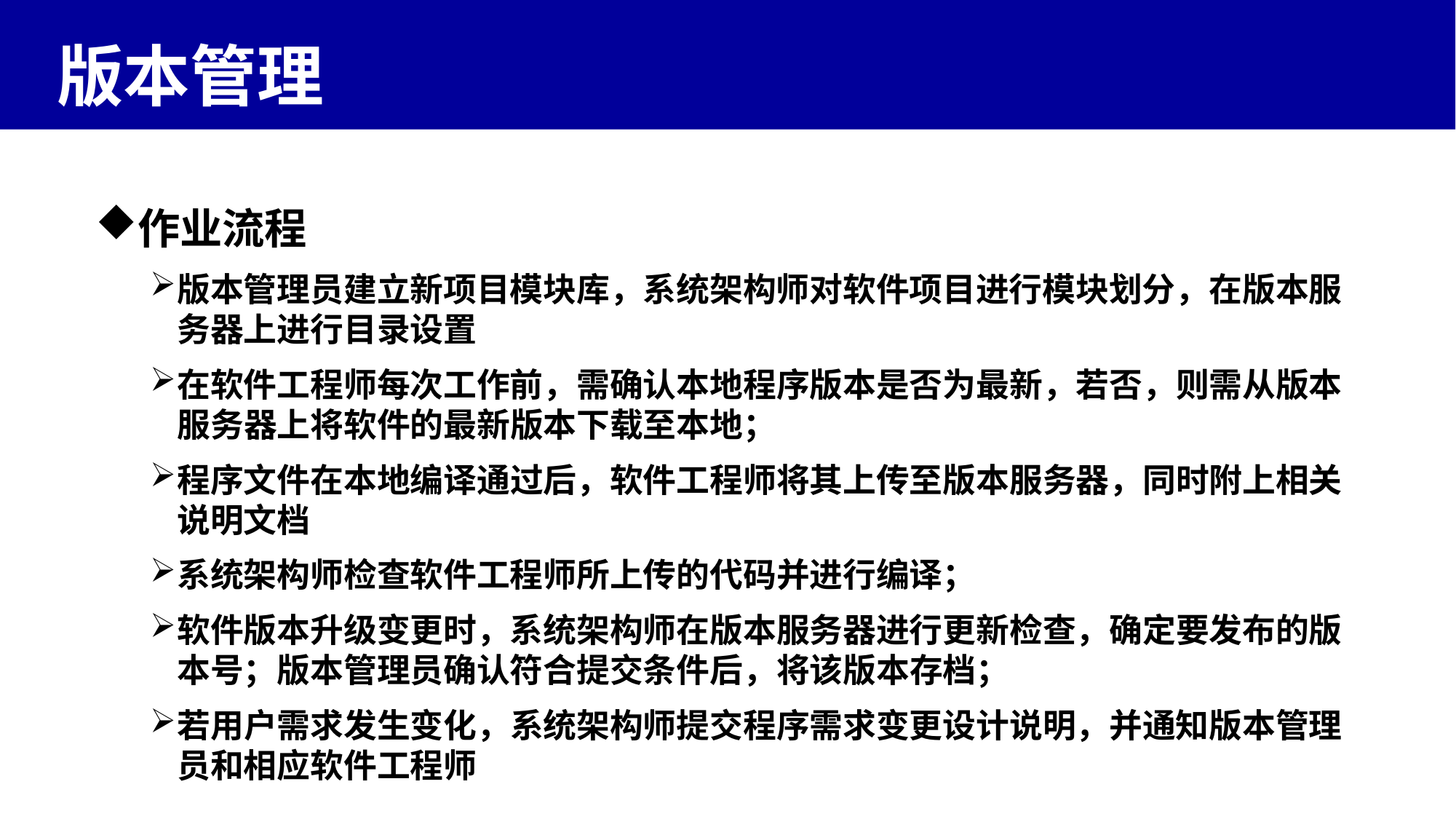

版本管理
作业流程
版本管理员建立新项目模块库，系统架构师对软件项目进行模块划分，在版本服务器上进行目录设置
在软件工程师每次工作前，需确认本地程序版本是否为最新，若否，则需从版本服务器上将软件的最新版本下载至本地；
程序文件在本地编译通过后，软件工程师将其上传至版本服务器，同时附上相关说明文档
系统架构师检查软件工程师所上传的代码并进行编译；
软件版本升级变更时，系统架构师在版本服务器进行更新检查，确定要发布的版本号；版本管理员确认符合提交条件后，将该版本存档；
若用户需求发生变化，系统架构师提交程序需求变更设计说明，并通知版本管理员和相应软件工程师